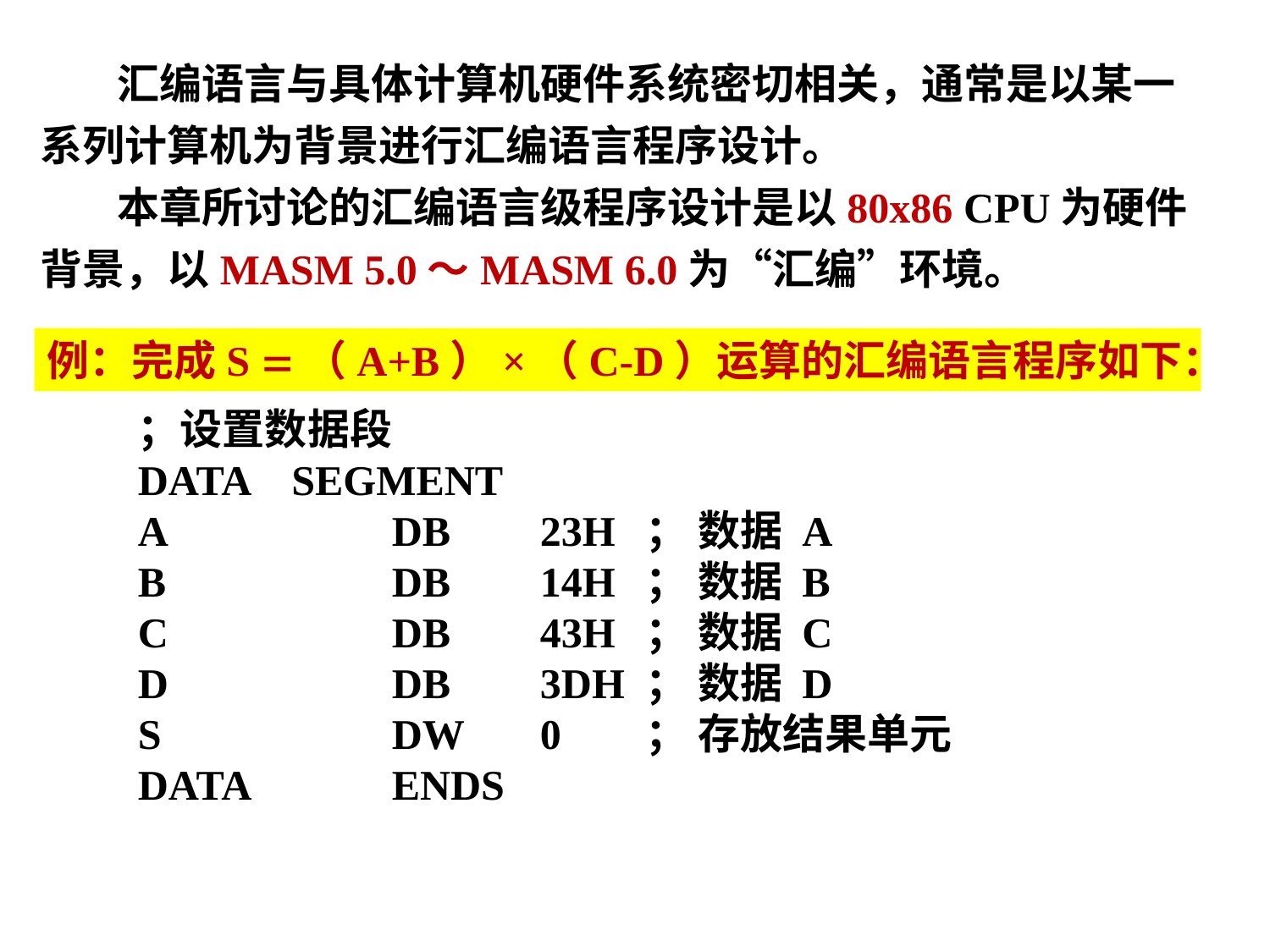

汇编语言与具体计算机硬件系统密切相关，通常是以某一系列计算机为背景进行汇编语言程序设计。
       本章所讨论的汇编语言级程序设计是以80x86 CPU为硬件背景，以MASM 5.0～MASM 6.0为“汇编”环境。
例：完成S =（A+B）×（C-D）运算的汇编语言程序如下：
；设置数据段
DATA    SEGMENT
A		DB	  23H	； 数据 A
B		DB	  14H	； 数据 B
C		DB	  43H	； 数据 C
D		DB	  3DH	； 数据 D
S		DW	  0	； 存放结果单元
DATA		ENDS
4